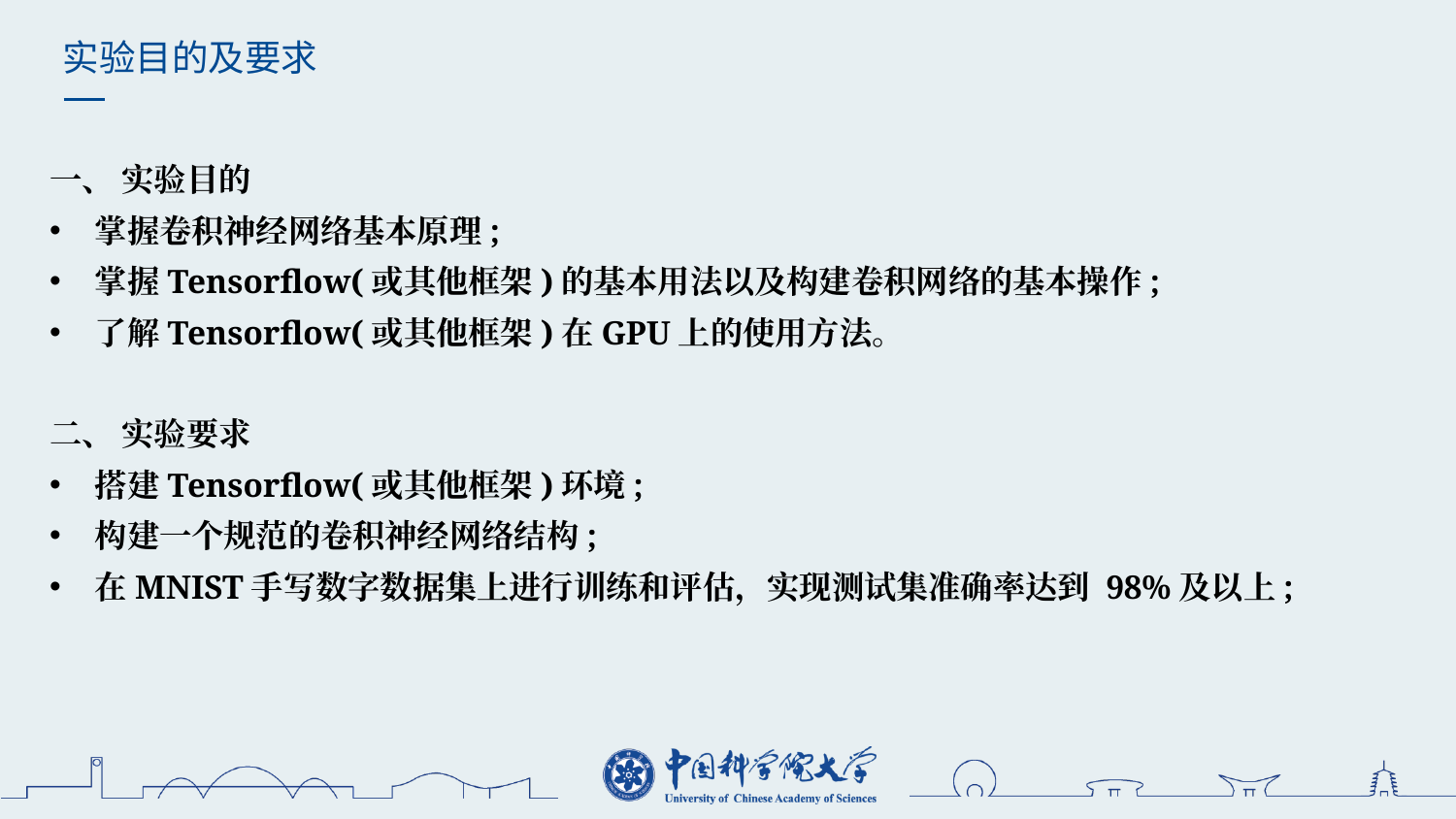

实验目的及要求
一、 实验目的
掌握卷积神经网络基本原理;
掌握Tensorflow(或其他框架)的基本用法以及构建卷积网络的基本操作;
了解Tensorflow(或其他框架)在GPU上的使用方法。

二、 实验要求
搭建Tensorflow(或其他框架)环境;
构建一个规范的卷积神经网络结构;
在MNIST手写数字数据集上进行训练和评估，实现测试集准确率达到 98%及以上;